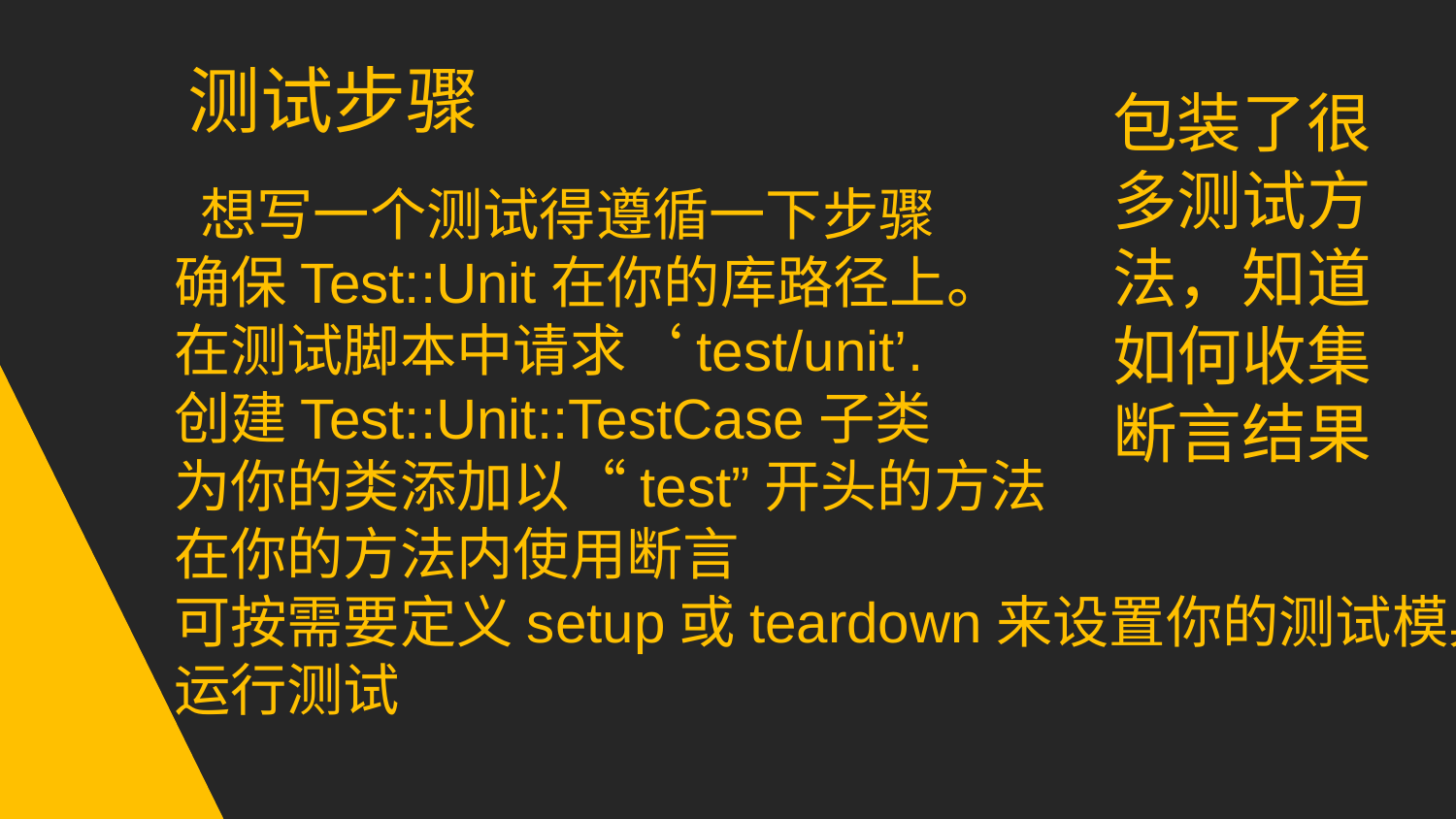

测试步骤
包装了很多测试方法，知道如何收集断言结果
 想写一个测试得遵循一下步骤
确保Test::Unit在你的库路径上。
在测试脚本中请求‘test/unit’.
创建Test::Unit::TestCase子类
为你的类添加以“test”开头的方法
在你的方法内使用断言
可按需要定义setup或teardown来设置你的测试模具
运行测试